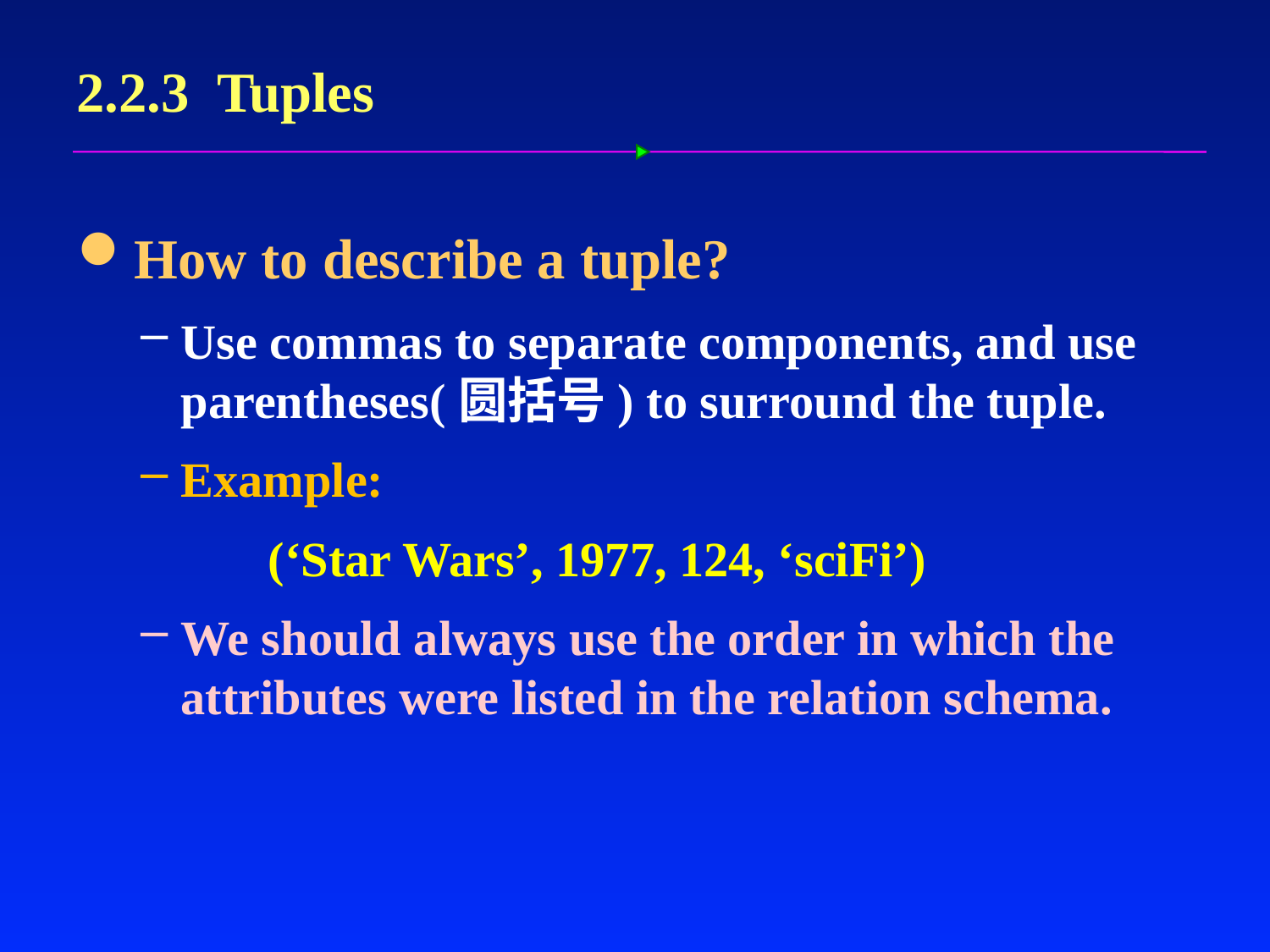

# 2.2.3  Tuples

How to describe a tuple?
Use commas to separate components, and use parentheses(圆括号) to surround the tuple.
Example:
	(‘Star Wars’, 1977, 124, ‘sciFi’)
We should always use the order in which the attributes were listed in the relation schema.